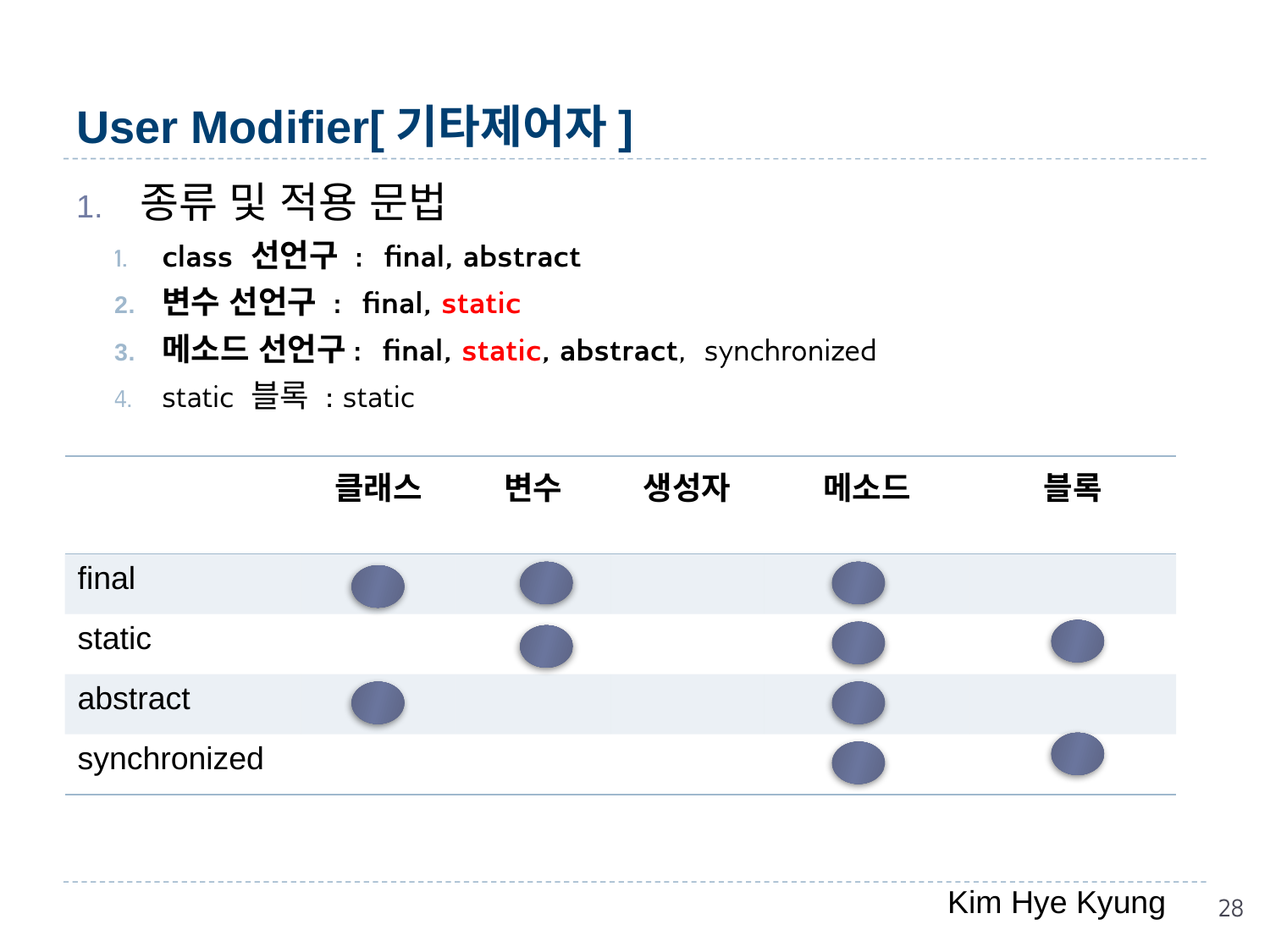

# User Modifier[기타제어자]
종류 및 적용 문법
class 선언구 :  final, abstract
변수 선언구 :  final, static
메소드 선언구:  final, static, abstract,  synchronized
static 블록 : static

|  | 클래스 | 변수 | 생성자 | 메소드 | 블록 |
| --- | --- | --- | --- | --- | --- |
| final |  |  |  |  |  |
| static |  |  |  |  |  |
| abstract |  |  |  |  |  |
| synchronized |  |  |  |  |  |

28